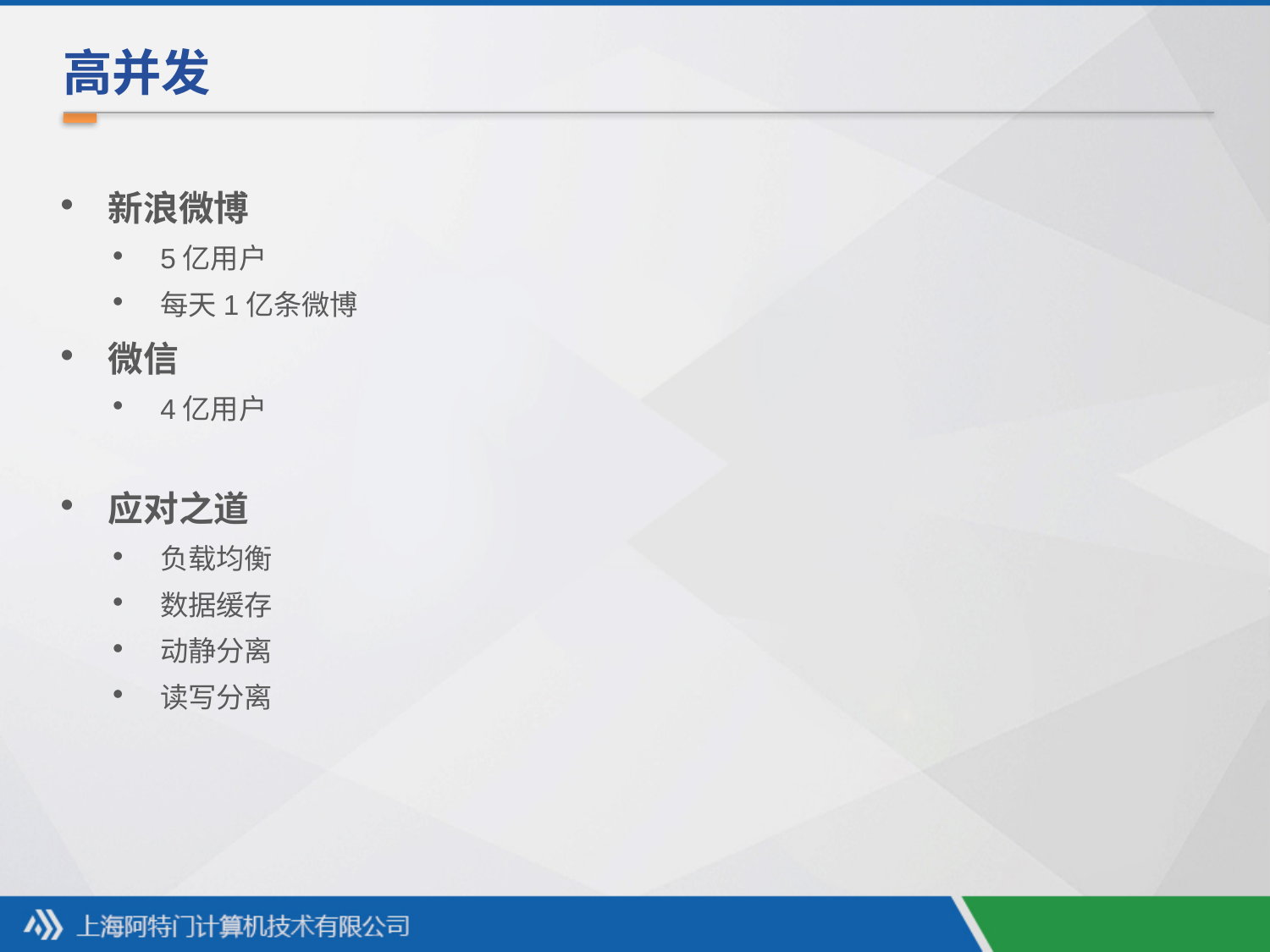

高并发

新浪微博
5亿用户
每天1亿条微博
微信
4亿用户

应对之道
负载均衡
数据缓存
动静分离
读写分离